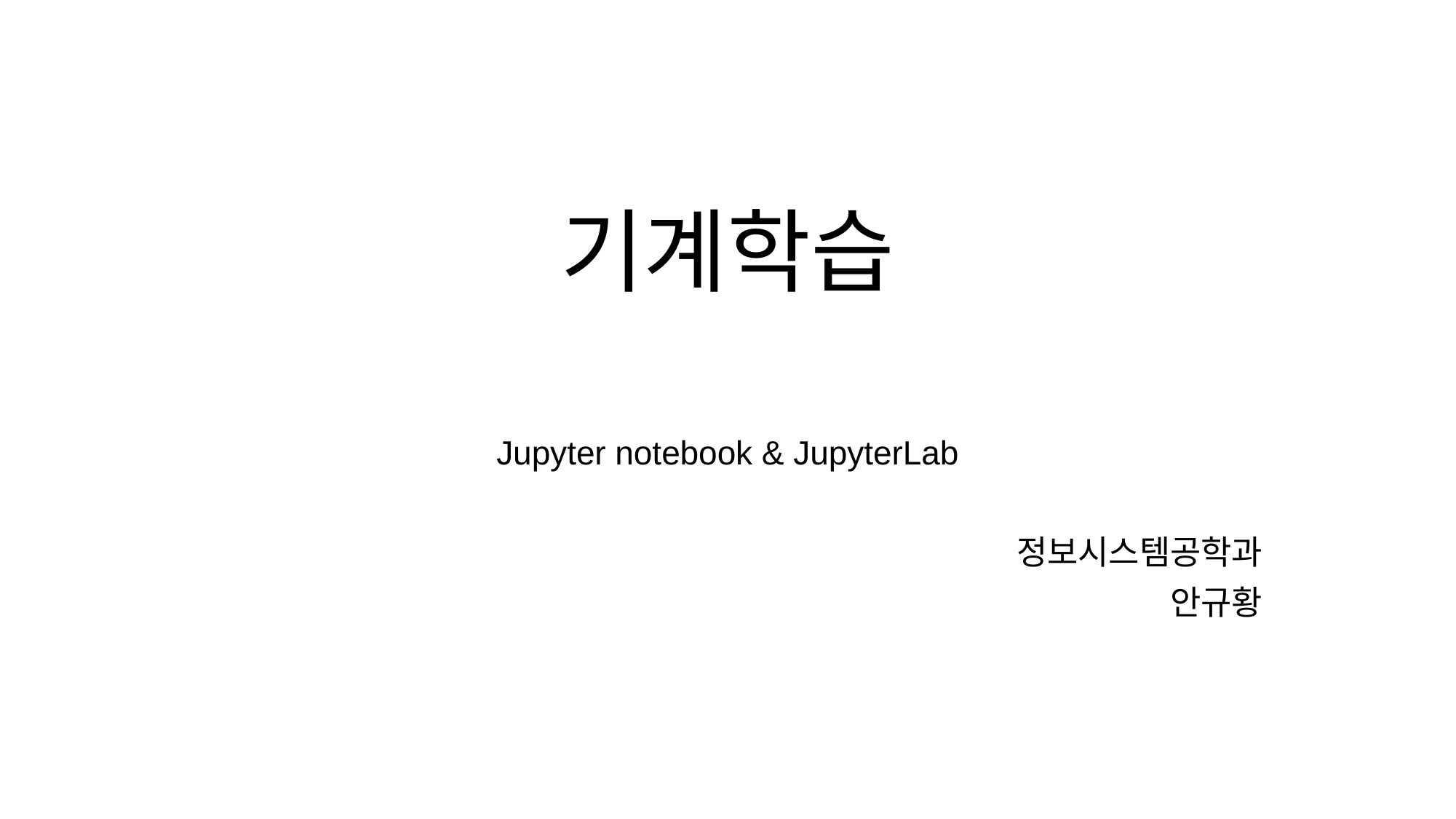

# 기계학습
Jupyter notebook & JupyterLab

정보시스템공학과
안규황